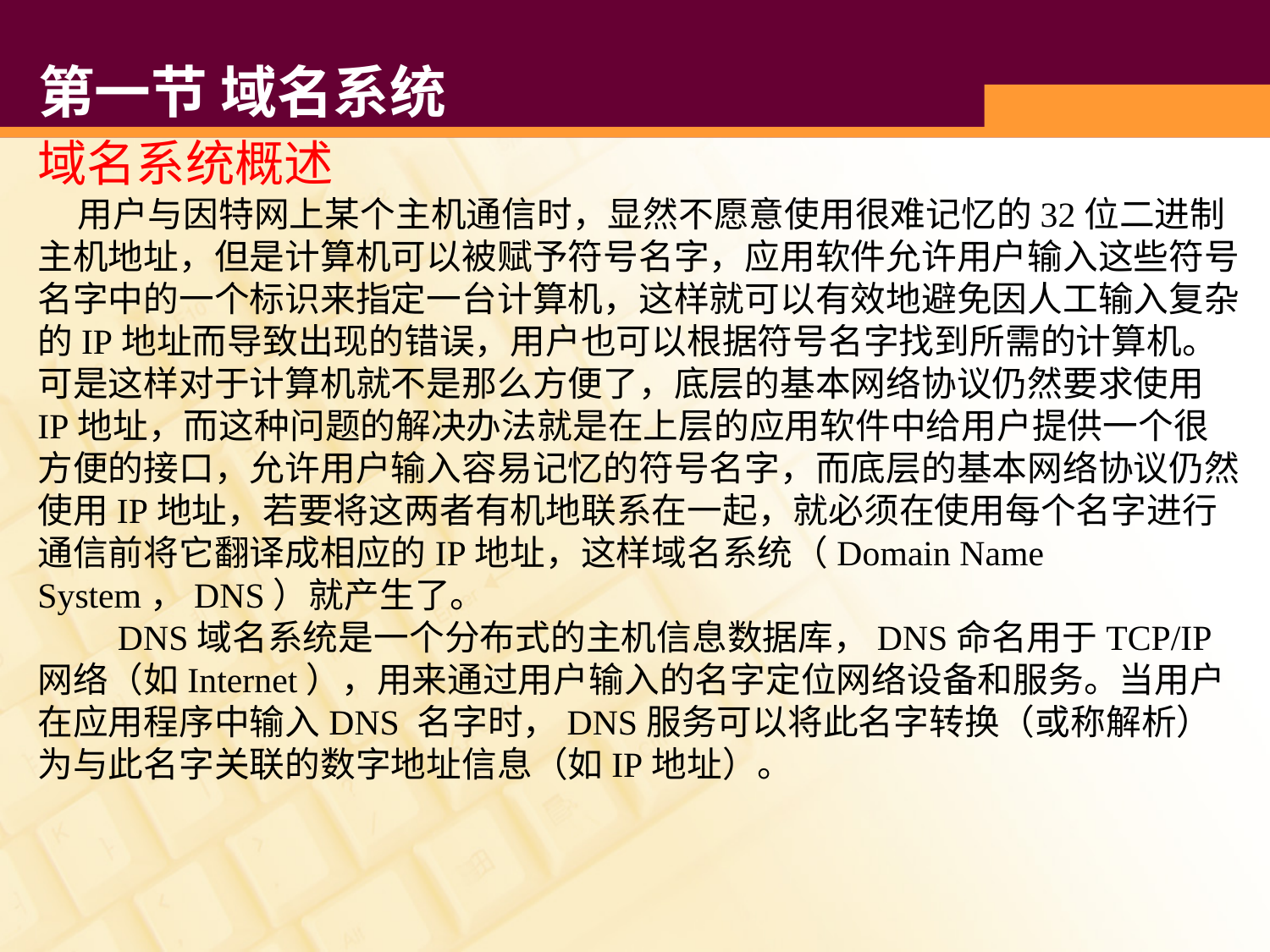

# 第一节 域名系统
域名系统概述
    用户与因特网上某个主机通信时，显然不愿意使用很难记忆的32位二进制主机地址，但是计算机可以被赋予符号名字，应用软件允许用户输入这些符号名字中的一个标识来指定一台计算机，这样就可以有效地避免因人工输入复杂的IP地址而导致出现的错误，用户也可以根据符号名字找到所需的计算机。可是这样对于计算机就不是那么方便了，底层的基本网络协议仍然要求使用IP地址，而这种问题的解决办法就是在上层的应用软件中给用户提供一个很方便的接口，允许用户输入容易记忆的符号名字，而底层的基本网络协议仍然使用IP地址，若要将这两者有机地联系在一起，就必须在使用每个名字进行通信前将它翻译成相应的IP地址，这样域名系统（Domain Name System，DNS）就产生了。
         DNS域名系统是一个分布式的主机信息数据库，DNS命名用于TCP/IP网络（如Internet），用来通过用户输入的名字定位网络设备和服务。当用户在应用程序中输入DNS 名字时，DNS服务可以将此名字转换（或称解析）为与此名字关联的数字地址信息（如IP地址）。